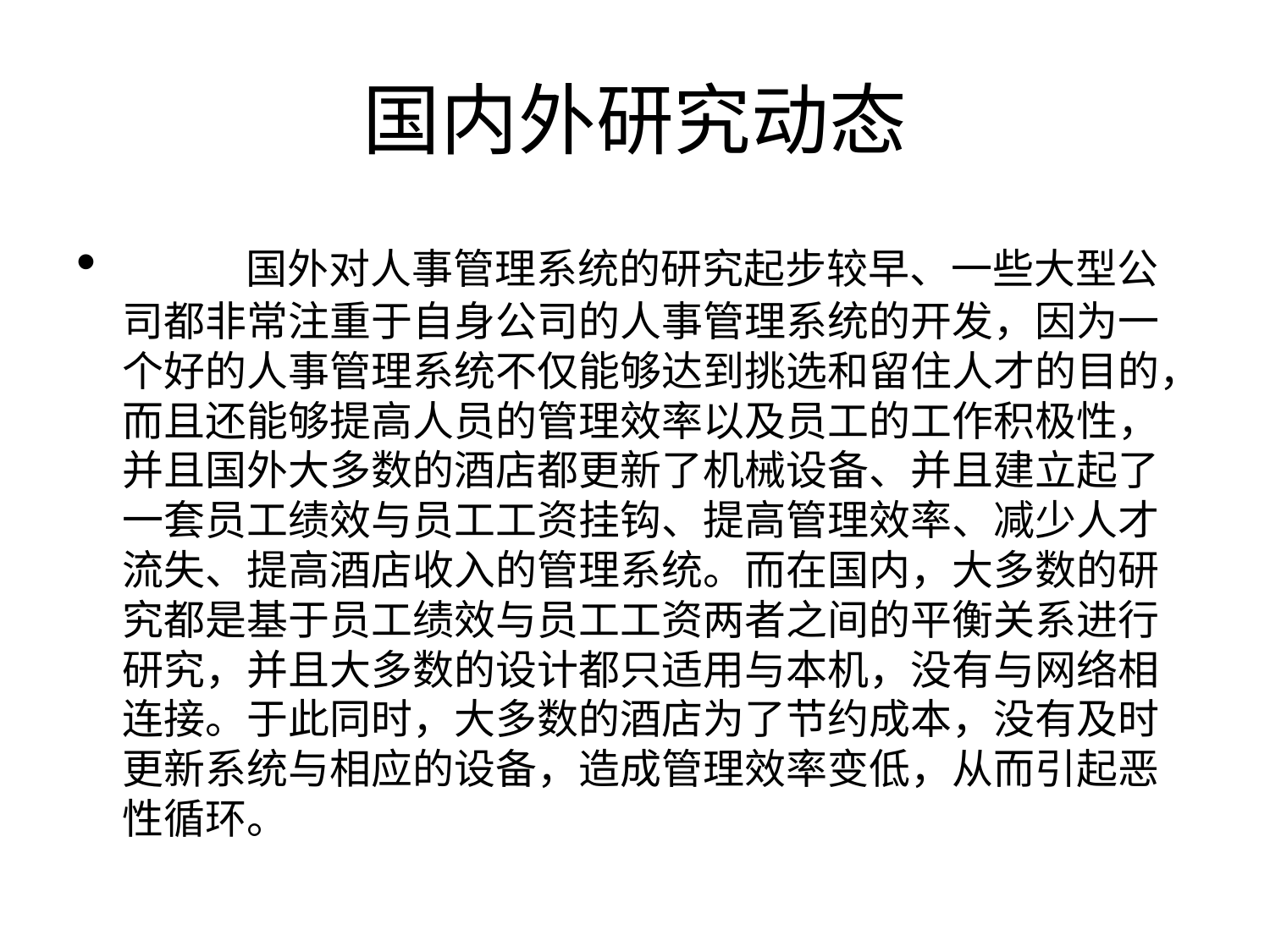

# 国内外研究动态
         国外对人事管理系统的研究起步较早、一些大型公司都非常注重于自身公司的人事管理系统的开发，因为一个好的人事管理系统不仅能够达到挑选和留住人才的目的，而且还能够提高人员的管理效率以及员工的工作积极性，并且国外大多数的酒店都更新了机械设备、并且建立起了一套员工绩效与员工工资挂钩、提高管理效率、减少人才流失、提高酒店收入的管理系统。而在国内，大多数的研究都是基于员工绩效与员工工资两者之间的平衡关系进行研究，并且大多数的设计都只适用与本机，没有与网络相连接。于此同时，大多数的酒店为了节约成本，没有及时更新系统与相应的设备，造成管理效率变低，从而引起恶性循环。